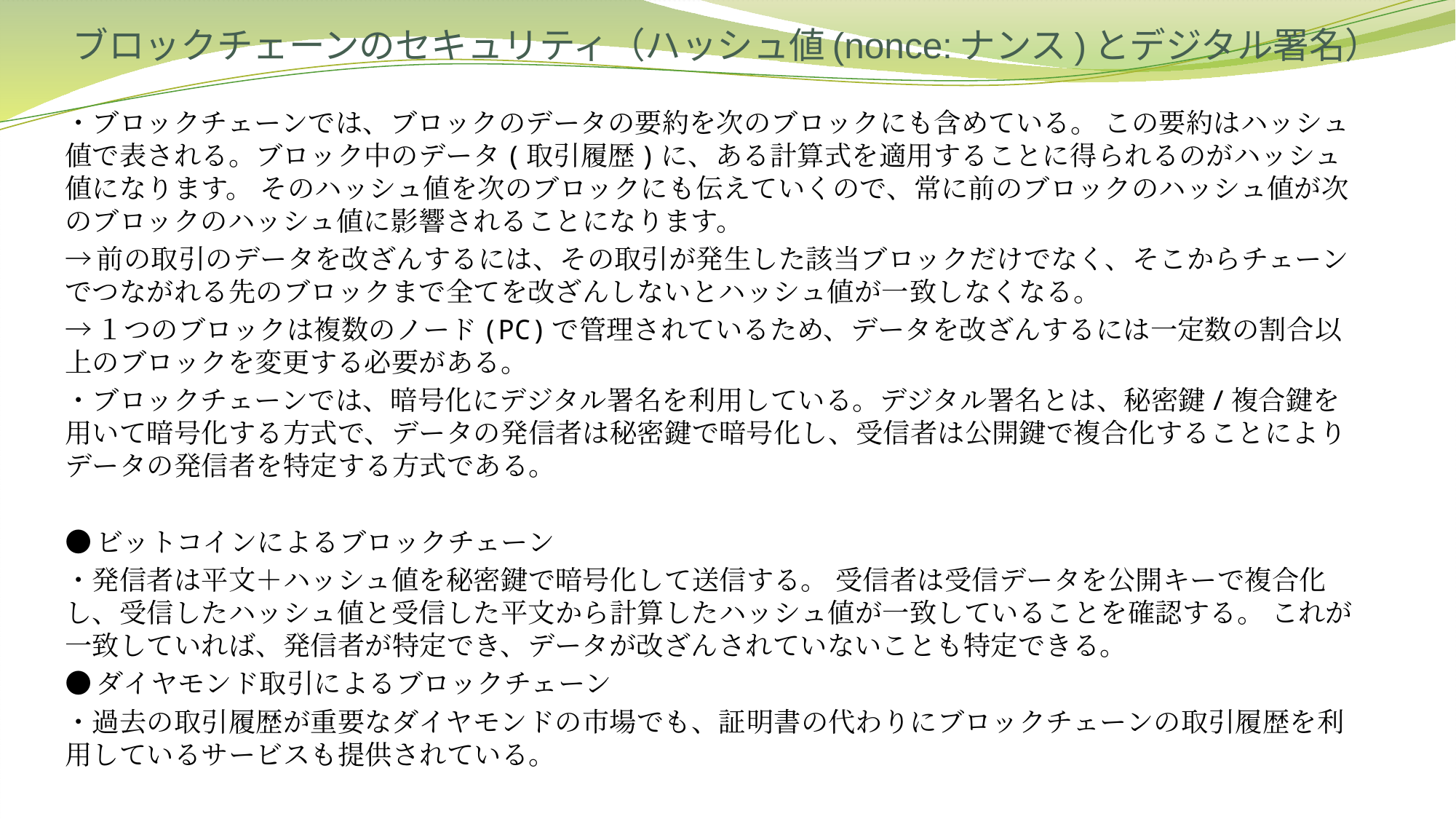

# ブロックチェーンのセキュリティ（ハッシュ値(nonce:ナンス)とデジタル署名）
・ブロックチェーンでは、ブロックのデータの要約を次のブロックにも含めている。 この要約はハッシュ値で表される。ブロック中のデータ(取引履歴)に、ある計算式を適用することに得られるのがハッシュ値になります。 そのハッシュ値を次のブロックにも伝えていくので、常に前のブロックのハッシュ値が次のブロックのハッシュ値に影響されることになります。
→前の取引のデータを改ざんするには、その取引が発生した該当ブロックだけでなく、そこからチェーンでつながれる先のブロックまで全てを改ざんしないとハッシュ値が一致しなくなる。
→１つのブロックは複数のノード(PC)で管理されているため、データを改ざんするには一定数の割合以上のブロックを変更する必要がある。
・ブロックチェーンでは、暗号化にデジタル署名を利用している。デジタル署名とは、秘密鍵/複合鍵を用いて暗号化する方式で、データの発信者は秘密鍵で暗号化し、受信者は公開鍵で複合化することによりデータの発信者を特定する方式である。

●ビットコインによるブロックチェーン
・発信者は平文＋ハッシュ値を秘密鍵で暗号化して送信する。 受信者は受信データを公開キーで複合化し、受信したハッシュ値と受信した平文から計算したハッシュ値が一致していることを確認する。 これが一致していれば、発信者が特定でき、データが改ざんされていないことも特定できる。
●ダイヤモンド取引によるブロックチェーン
・過去の取引履歴が重要なダイヤモンドの市場でも、証明書の代わりにブロックチェーンの取引履歴を利用しているサービスも提供されている。